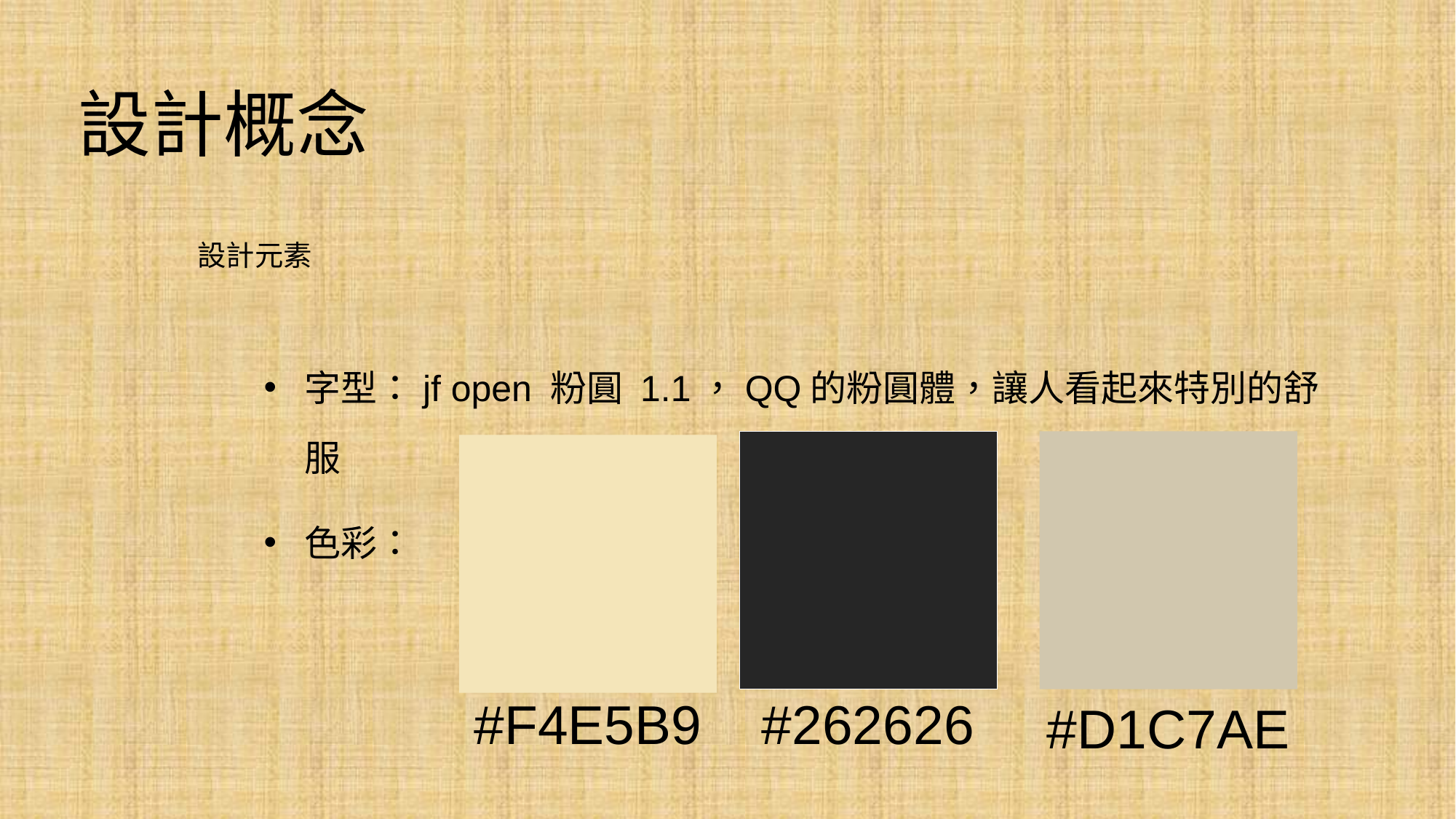

# 設計概念
設計元素
字型：jf open 粉圓 1.1，QQ的粉圓體，讓人看起來特別的舒服
色彩：

#262626

#D1C7AE

#F4E5B9